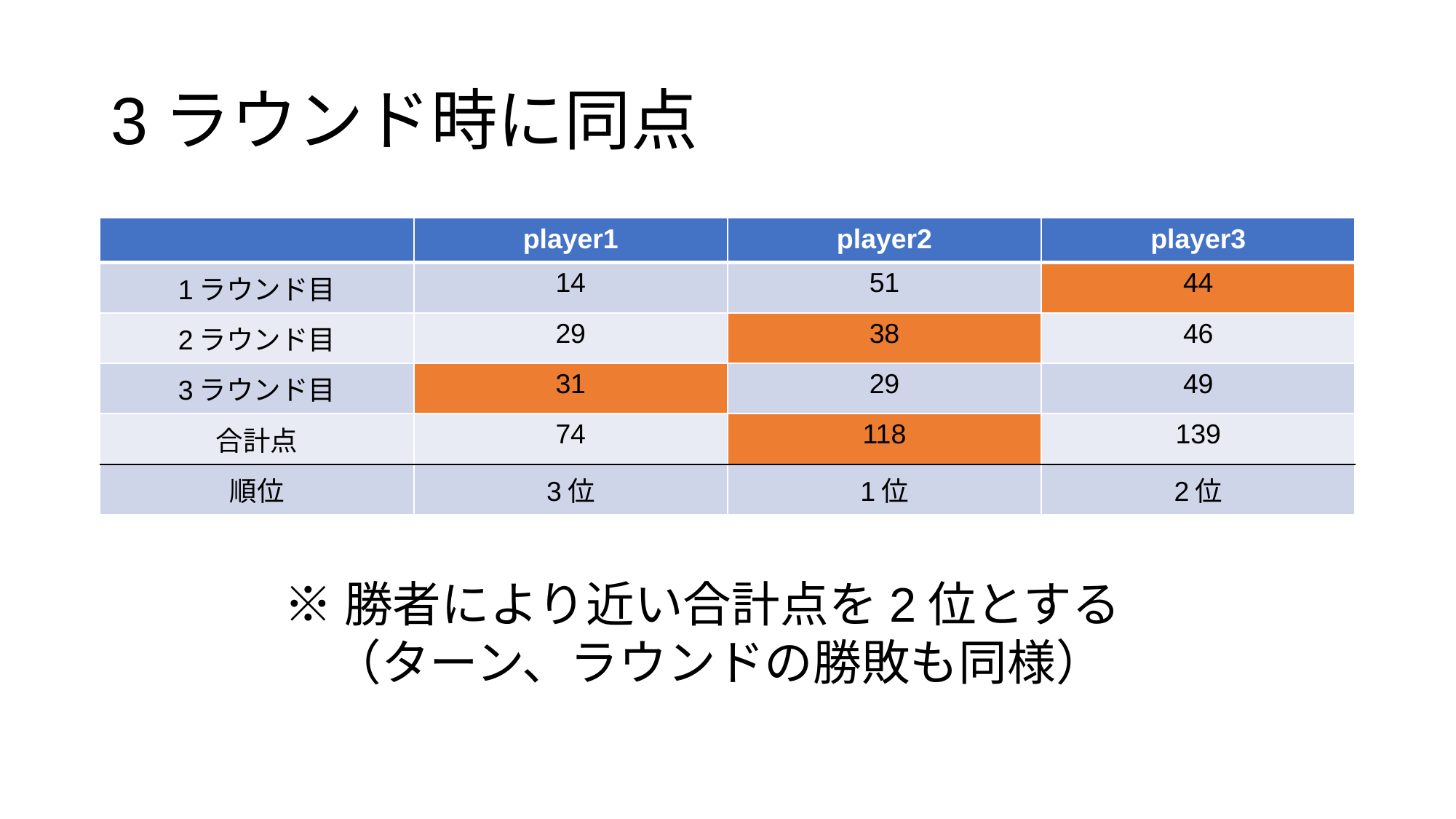

# 3ラウンド時に同点
|  | player1 | player2 | player3 |
| --- | --- | --- | --- |
| 1ラウンド目 | 14 | 51 | 44 |
| 2ラウンド目 | 29 | 38 | 46 |
| 3ラウンド目 | 31 | 29 | 49 |
| 合計点 | 74 | 118 | 139 |
| 順位 | 3位 | 1位 | 2位 |
※勝者により近い合計点を2位とする
　（ターン、ラウンドの勝敗も同様）